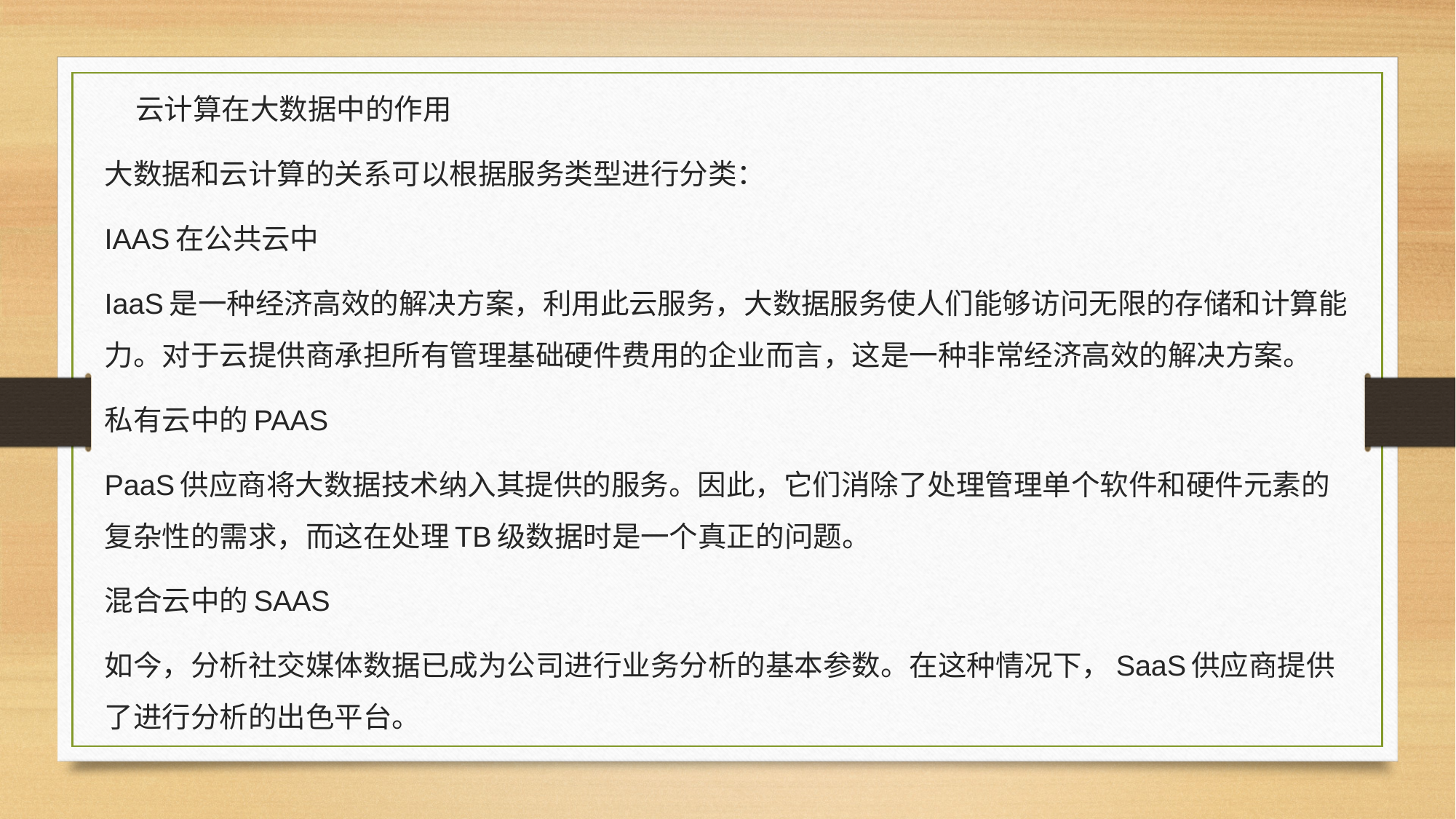

云计算在大数据中的作用
大数据和云计算的关系可以根据服务类型进行分类：
IAAS在公共云中
IaaS是一种经济高效的解决方案，利用此云服务，大数据服务使人们能够访问无限的存储和计算能力。对于云提供商承担所有管理基础硬件费用的企业而言，这是一种非常经济高效的解决方案。
私有云中的PAAS
PaaS供应商将大数据技术纳入其提供的服务。因此，它们消除了处理管理单个软件和硬件元素的复杂性的需求，而这在处理TB级数据时是一个真正的问题。
混合云中的SAAS
如今，分析社交媒体数据已成为公司进行业务分析的基本参数。在这种情况下，SaaS供应商提供了进行分析的出色平台。